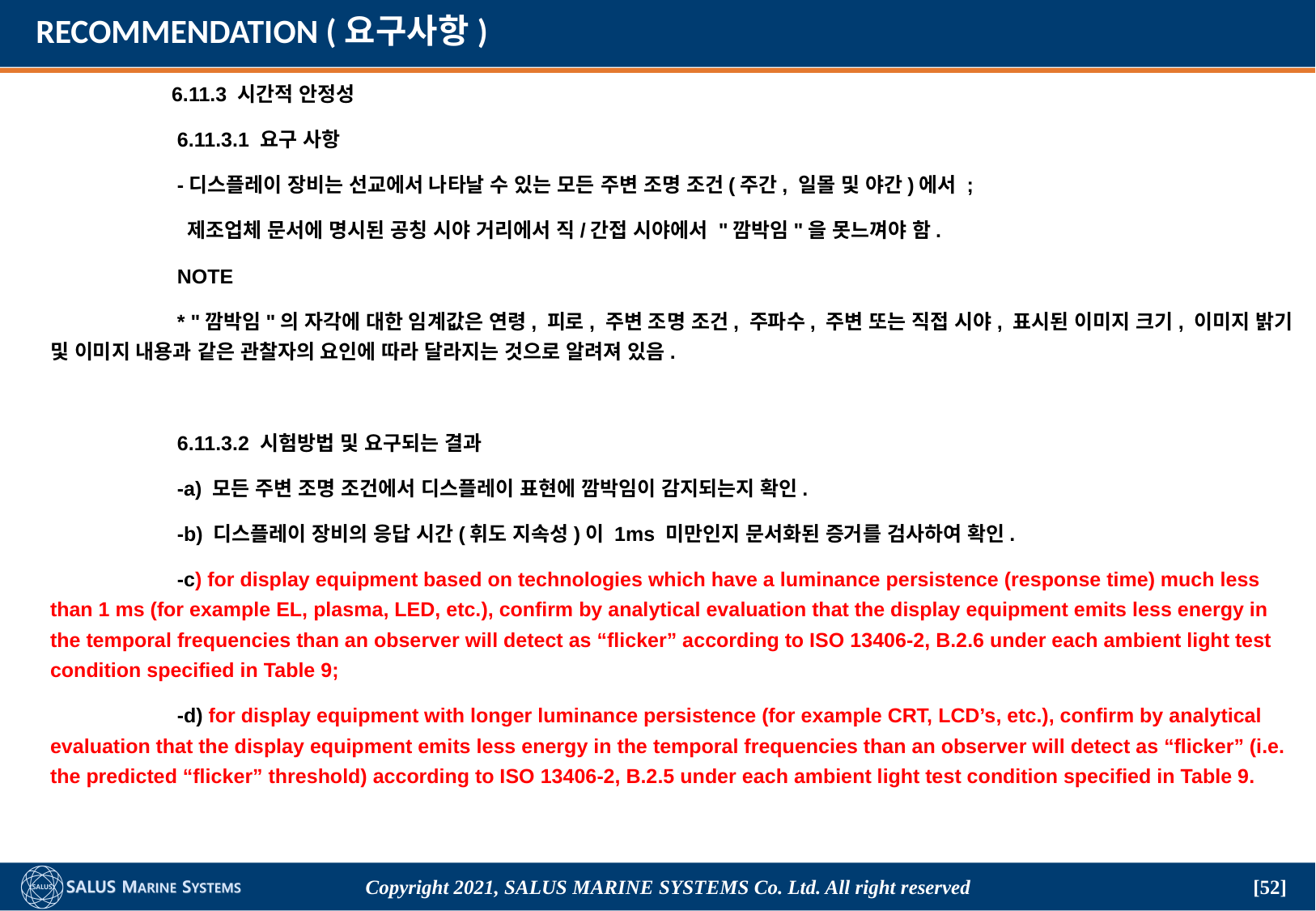

# RECOMMENDATION (요구사항)
	6.11.3 시간적 안정성
	 6.11.3.1 요구 사항
	 -디스플레이 장비는 선교에서 나타날 수 있는 모든 주변 조명 조건(주간, 일몰 및 야간)에서 ;
	  제조업체 문서에 명시된 공칭 시야 거리에서 직/간접 시야에서 "깜박임"을 못느껴야 함.
	 NOTE
	 * "깜박임"의 자각에 대한 임계값은 연령, 피로, 주변 조명 조건, 주파수, 주변 또는 직접 시야, 표시된 이미지 크기, 이미지 밝기 및 이미지 내용과 같은 관찰자의 요인에 따라 달라지는 것으로 알려져 있음.

	 6.11.3.2 시험방법 및 요구되는 결과
	 -a) 모든 주변 조명 조건에서 디스플레이 표현에 깜박임이 감지되는지 확인.
	 -b) 디스플레이 장비의 응답 시간(휘도 지속성)이 1ms 미만인지 문서화된 증거를 검사하여 확인.
	 -c) for display equipment based on technologies which have a luminance persistence (response time) much less than 1 ms (for example EL, plasma, LED, etc.), confirm by analytical evaluation that the display equipment emits less energy in the temporal frequencies than an observer will detect as “flicker” according to ISO 13406-2, B.2.6 under each ambient light test condition specified in Table 9;
	 -d) for display equipment with longer luminance persistence (for example CRT, LCD’s, etc.), confirm by analytical evaluation that the display equipment emits less energy in the temporal frequencies than an observer will detect as “flicker” (i.e. the predicted “flicker” threshold) according to ISO 13406-2, B.2.5 under each ambient light test condition specified in Table 9.
Copyright 2021, SALUS Marine Systems Co. Ltd. All right reserved
[52]